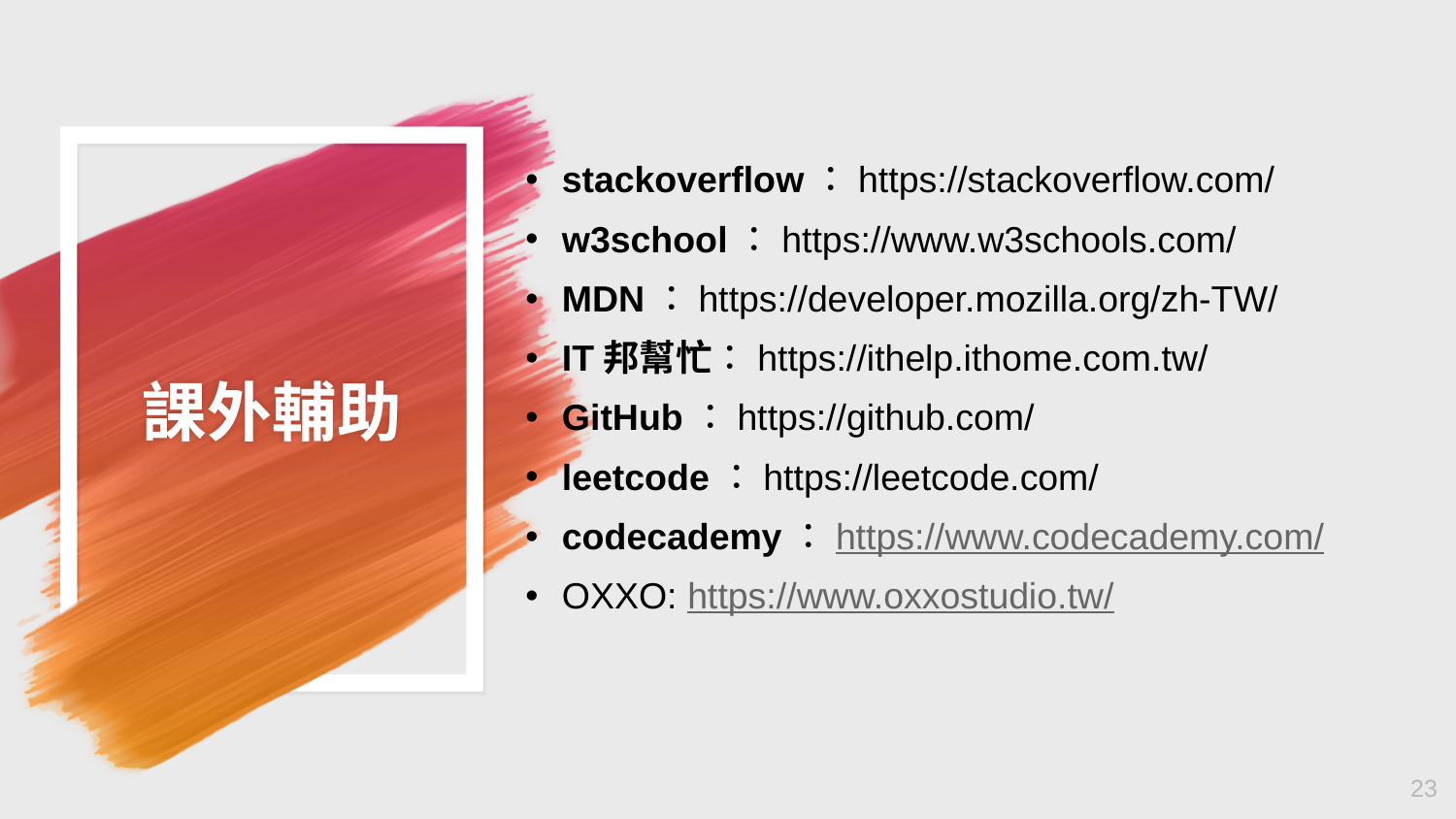

# 課外輔助
stackoverflow：https://stackoverflow.com/
w3school：https://www.w3schools.com/
MDN：https://developer.mozilla.org/zh-TW/
IT邦幫忙：https://ithelp.ithome.com.tw/
GitHub：https://github.com/
leetcode：https://leetcode.com/
codecademy：https://www.codecademy.com/
OXXO: https://www.oxxostudio.tw/
23